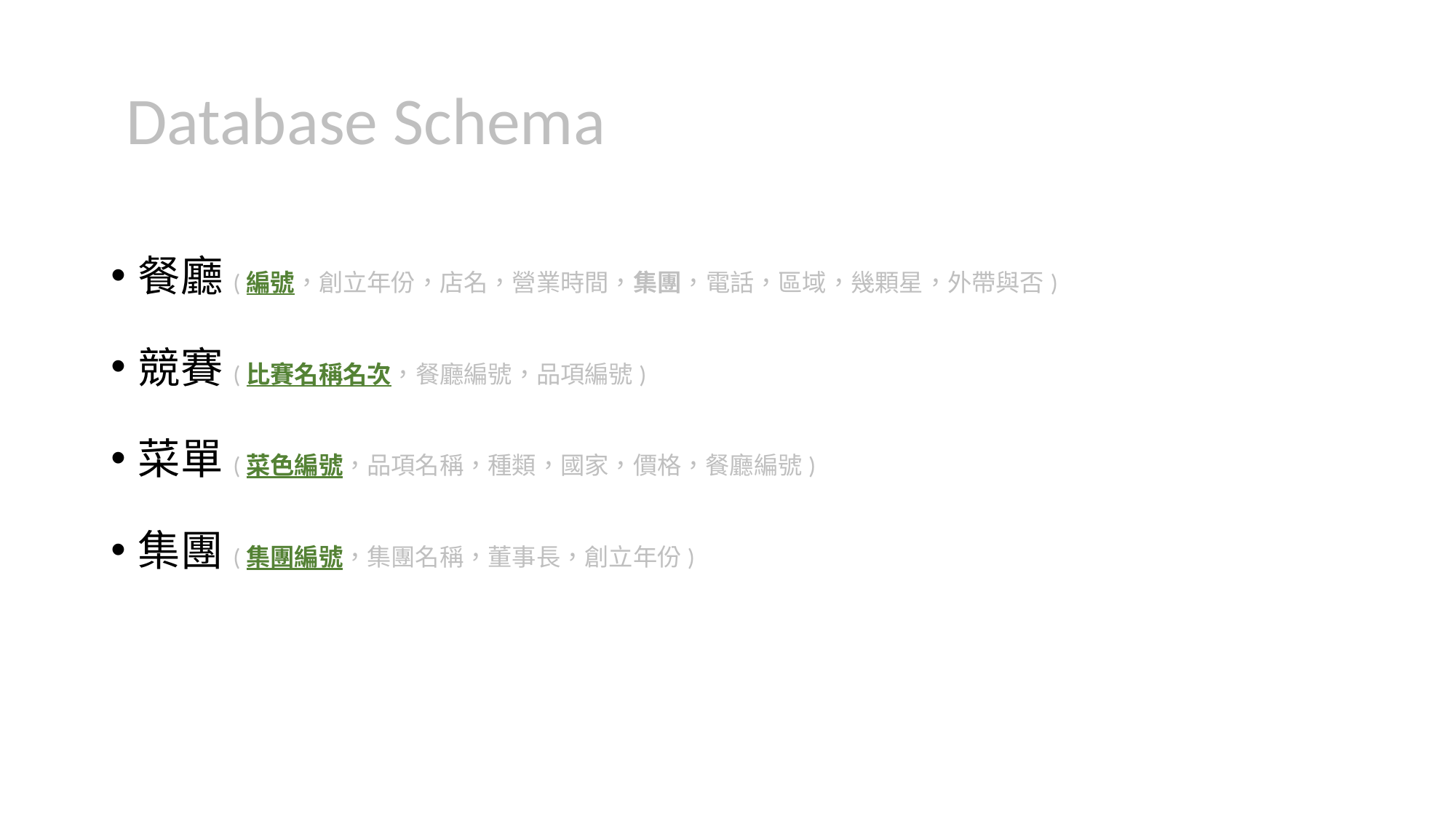

# Database Schema
餐廳(編號，創立年份，店名，營業時間，集團，電話，區域，幾顆星，外帶與否)
競賽(比賽名稱名次，餐廳編號，品項編號)
菜單(菜色編號，品項名稱，種類，國家，價格，餐廳編號)
集團(集團編號，集團名稱，董事長，創立年份)